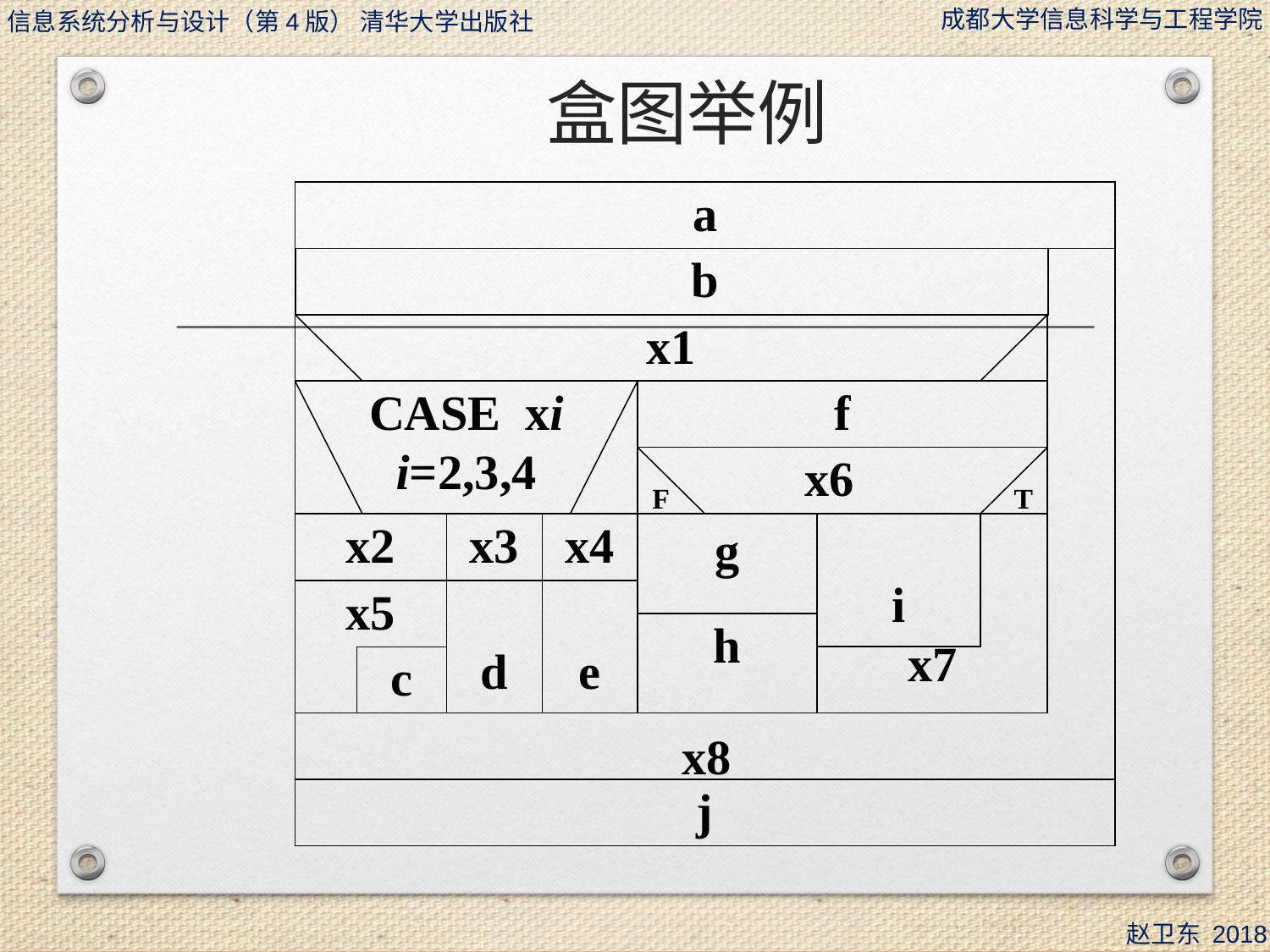

# 盒图举例
a
b

x1

CASE  xi
i=2,3,4

f
F           x6             T

x2
x3
x4
g

x7

i
x5

d

e
h
c
x8
j